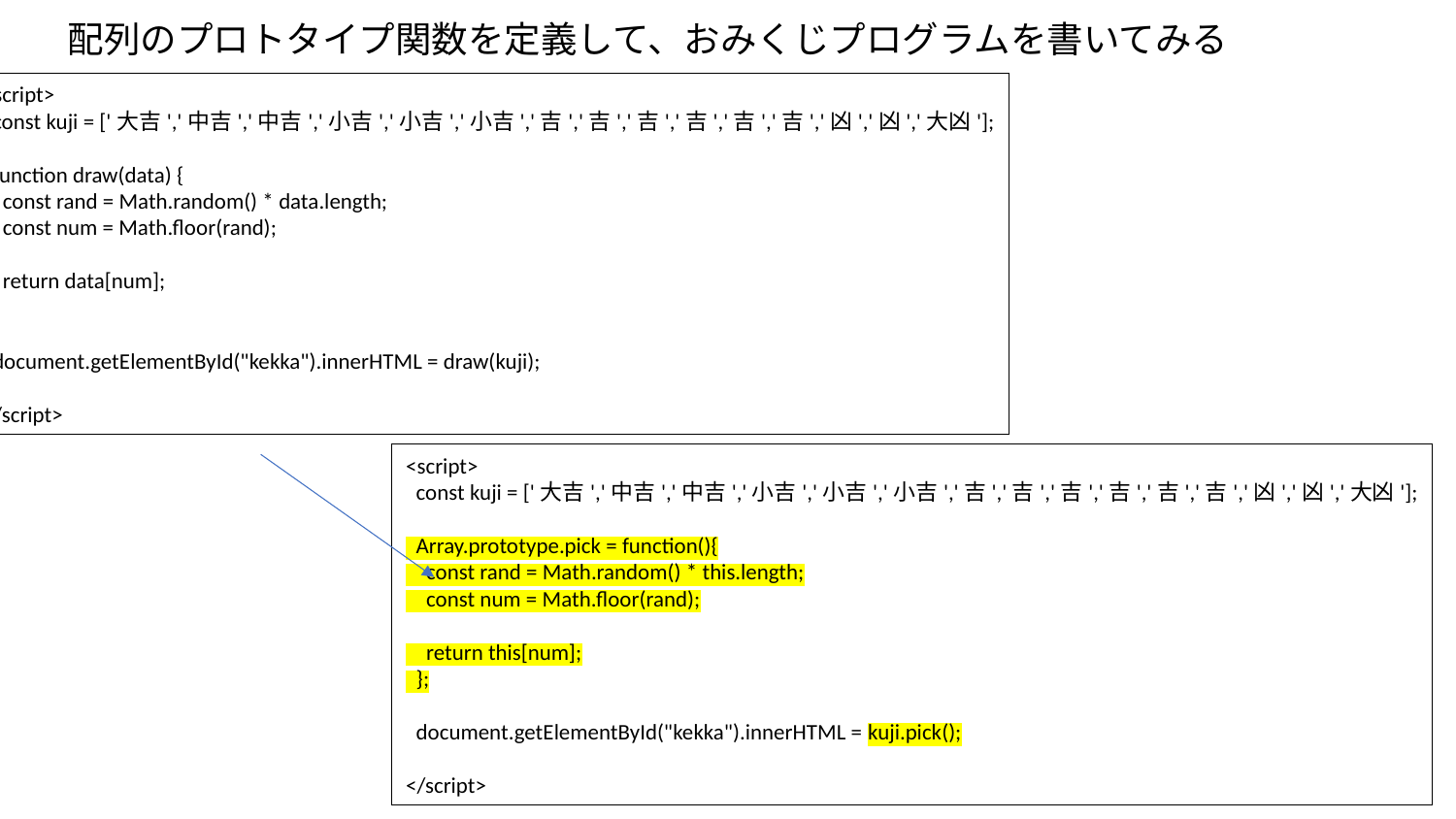

配列のプロトタイプ関数を定義して、おみくじプログラムを書いてみる
<script>
  const kuji = ['大吉','中吉','中吉','小吉','小吉','小吉','吉','吉','吉','吉','吉','吉','凶','凶','大凶'];

  function draw(data) {
    const rand = Math.random() * data.length;
    const num = Math.floor(rand);

    return data[num];
  }

  document.getElementById("kekka").innerHTML = draw(kuji);

</script>
<script>
  const kuji = ['大吉','中吉','中吉','小吉','小吉','小吉','吉','吉','吉','吉','吉','吉','凶','凶','大凶'];

  Array.prototype.pick = function(){
    const rand = Math.random() * this.length;
    const num = Math.floor(rand);

    return this[num];
  };

  document.getElementById("kekka").innerHTML = kuji.pick();

</script>